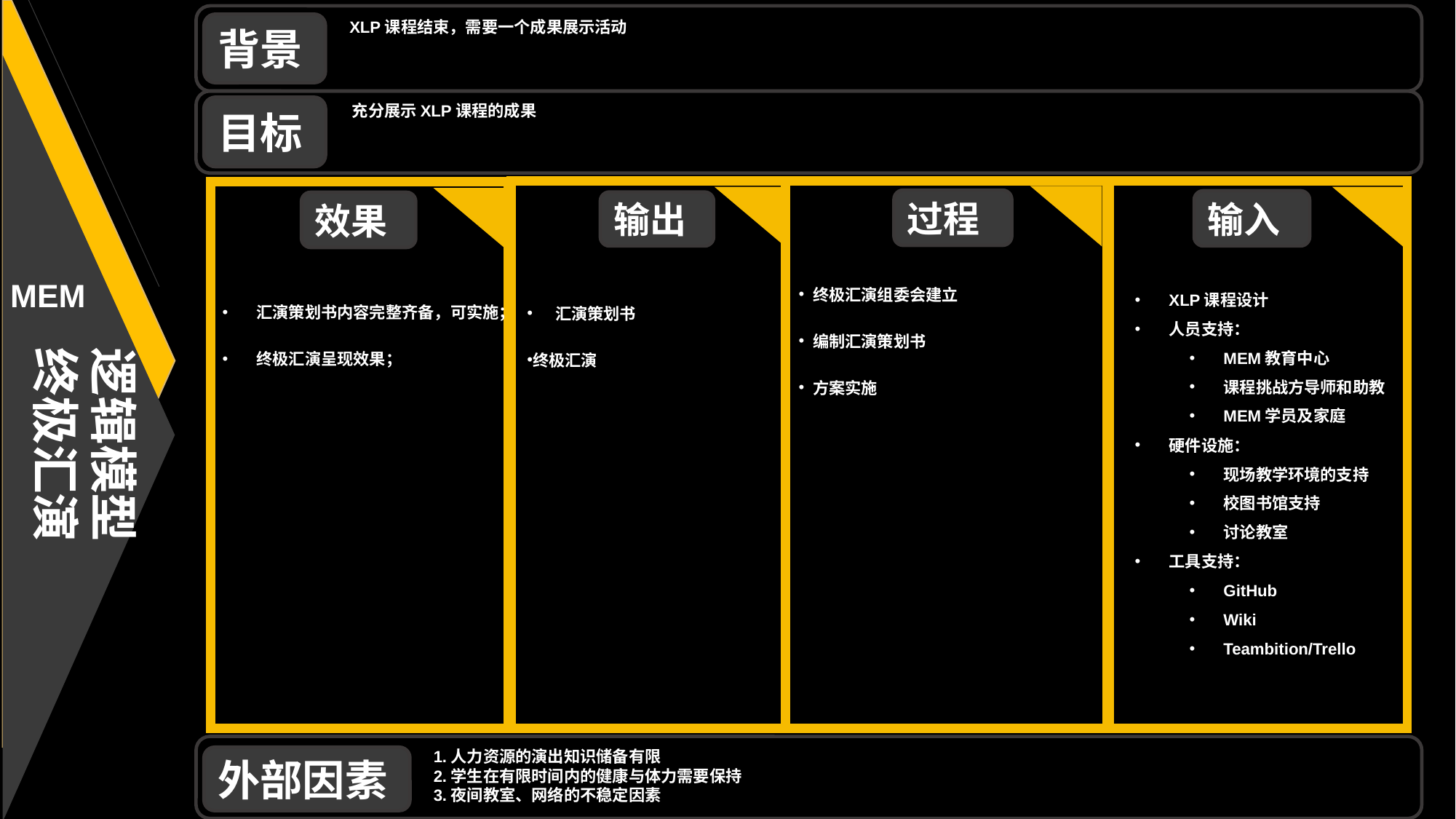

背景

目标

外部因素
XLP课程结束，需要一个成果展示活动
充分展示XLP课程的成果
逻辑模型
终极汇演
过程
输入
输出
效果

终极汇演组委会建立

编制汇演策划书

方案实施

MEM

汇演策划书内容完整齐备，可实施；

终极汇演呈现效果；

XLP课程设计
人员支持：
MEM教育中心
课程挑战方导师和助教
MEM学员及家庭
硬件设施：
现场教学环境的支持
校图书馆支持
讨论教室
工具支持：
GitHub
Wiki
Teambition/Trello

汇演策划书

终极汇演
 1.人力资源的演出知识储备有限
 2.学生在有限时间内的健康与体力需要保持
 3.夜间教室、网络的不稳定因素